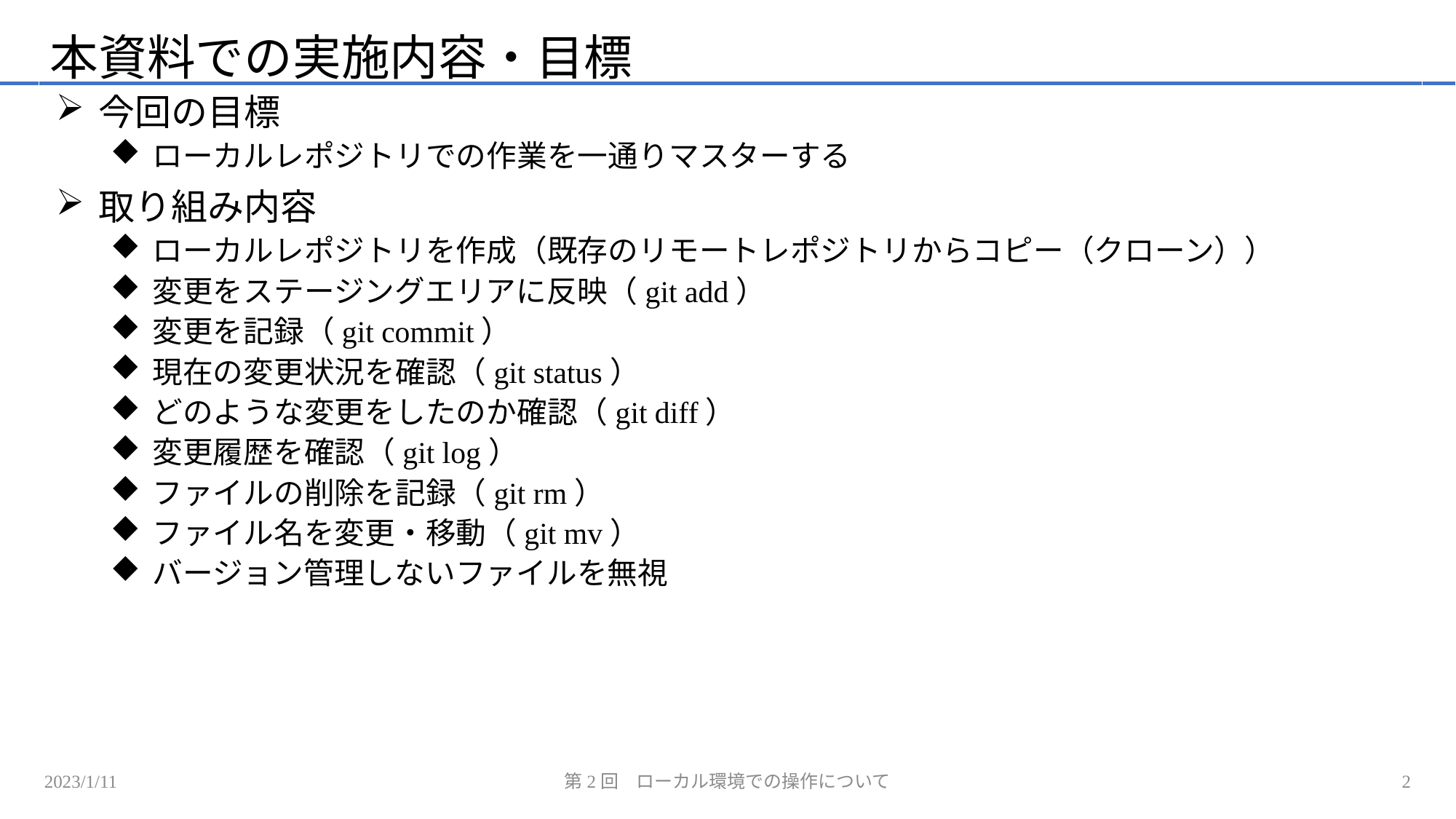

# 本資料での実施内容・目標
今回の目標
ローカルレポジトリでの作業を一通りマスターする
取り組み内容
ローカルレポジトリを作成（既存のリモートレポジトリからコピー（クローン））
変更をステージングエリアに反映（git add）
変更を記録（git commit）
現在の変更状況を確認（git status）
どのような変更をしたのか確認（git diff）
変更履歴を確認（git log）
ファイルの削除を記録（git rm）
ファイル名を変更・移動（git mv）
バージョン管理しないファイルを無視

2023/1/11
2
第2回　ローカル環境での操作について